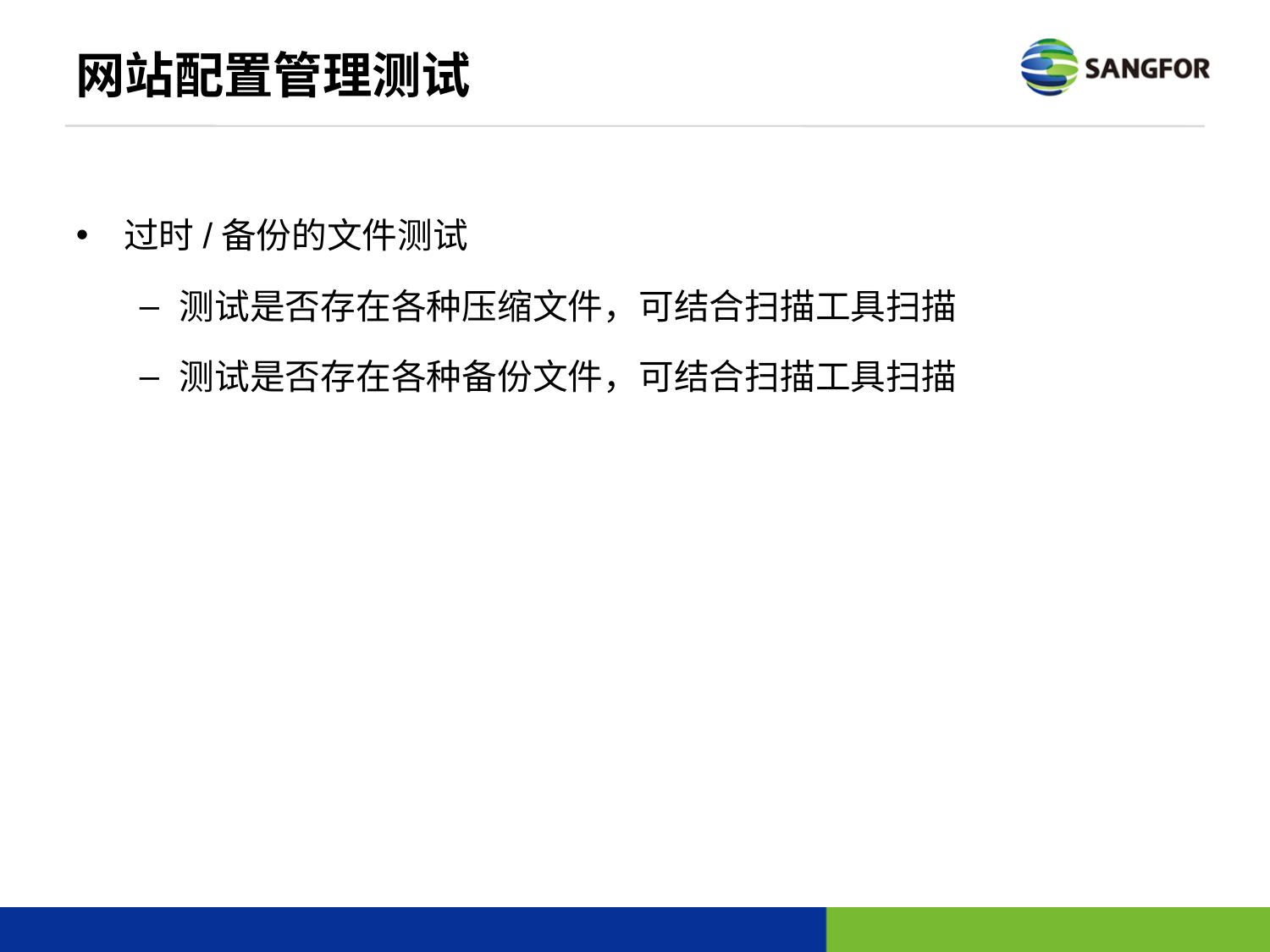

# 网站配置管理测试
过时/备份的文件测试
测试是否存在各种压缩文件，可结合扫描工具扫描
测试是否存在各种备份文件，可结合扫描工具扫描